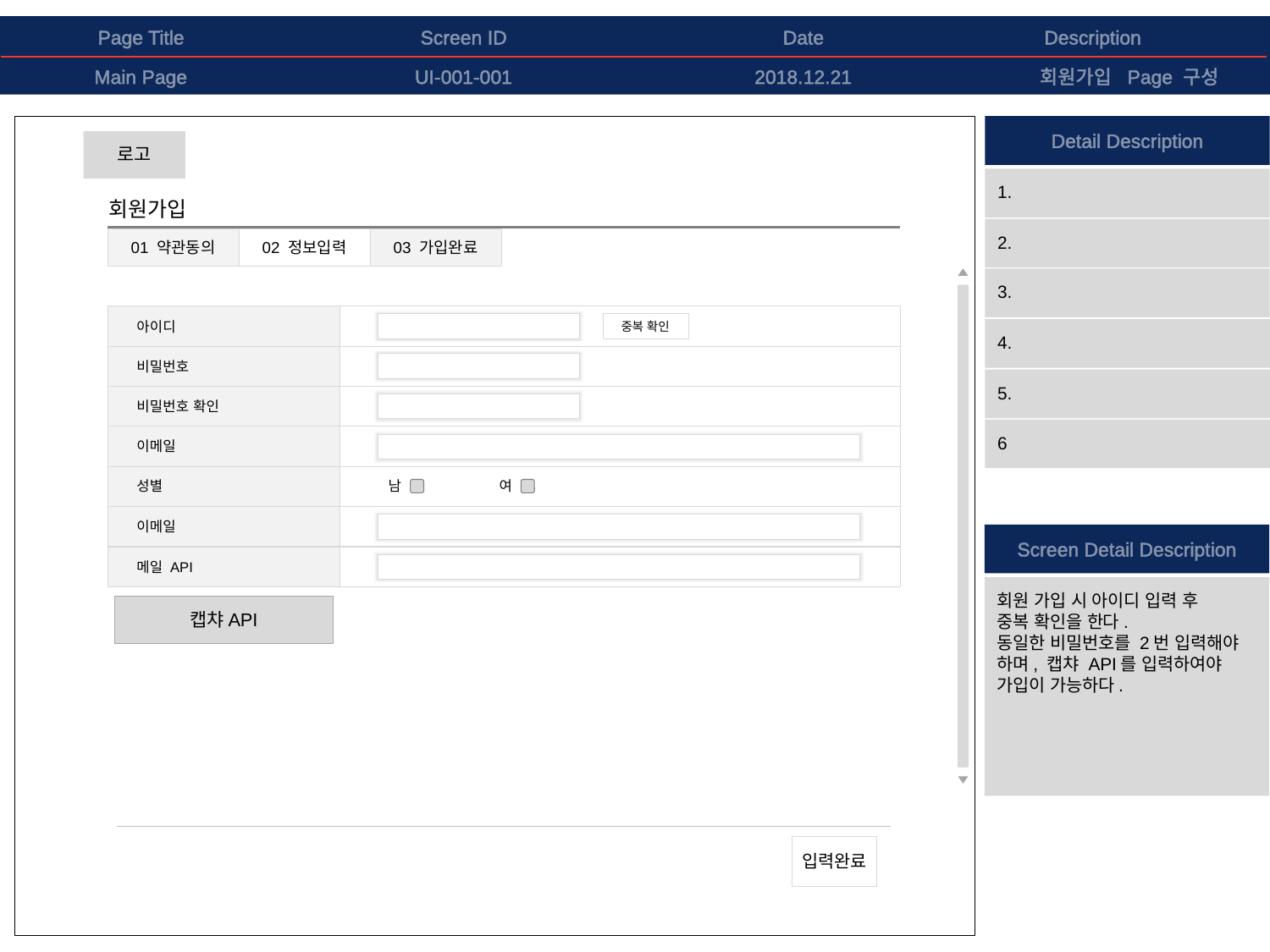

Page Title
Screen ID
Date
Description
Main Page
UI-001-001
2018.12.21
회원가입  Page 구성

Detail Description

로고

1.
회원가입

2.

01 약관동의

02 정보입력

03 가입완료

3.

아이디
중복 확인

4.

비밀번호

5.

비밀번호 확인

6

이메일

성별
남
여

이메일

Screen Detail Description

메일 API

회원 가입 시 아이디 입력 후
중복 확인을 한다.
동일한 비밀번호를 2번 입력해야 하며, 캡챠 API를 입력하여야 가입이 가능하다.

캡챠API

입력완료